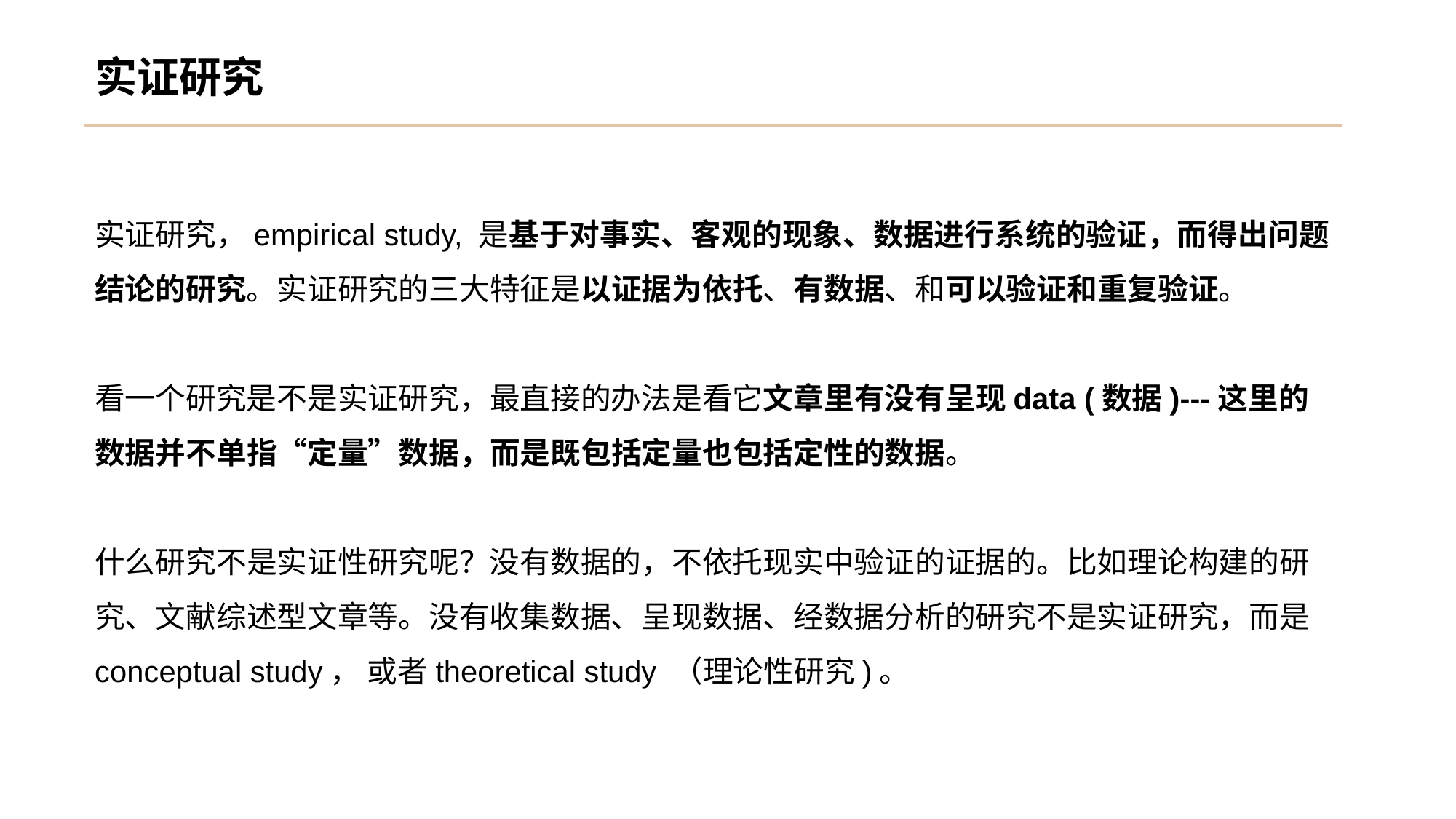

实证研究
实证研究，empirical study, 是基于对事实、客观的现象、数据进行系统的验证，而得出问题结论的研究。实证研究的三大特征是以证据为依托、有数据、和可以验证和重复验证。

看一个研究是不是实证研究，最直接的办法是看它文章里有没有呈现data (数据)---这里的数据并不单指“定量”数据，而是既包括定量也包括定性的数据。

什么研究不是实证性研究呢？没有数据的，不依托现实中验证的证据的。比如理论构建的研究、文献综述型文章等。没有收集数据、呈现数据、经数据分析的研究不是实证研究，而是conceptual study， 或者theoretical study （理论性研究)。